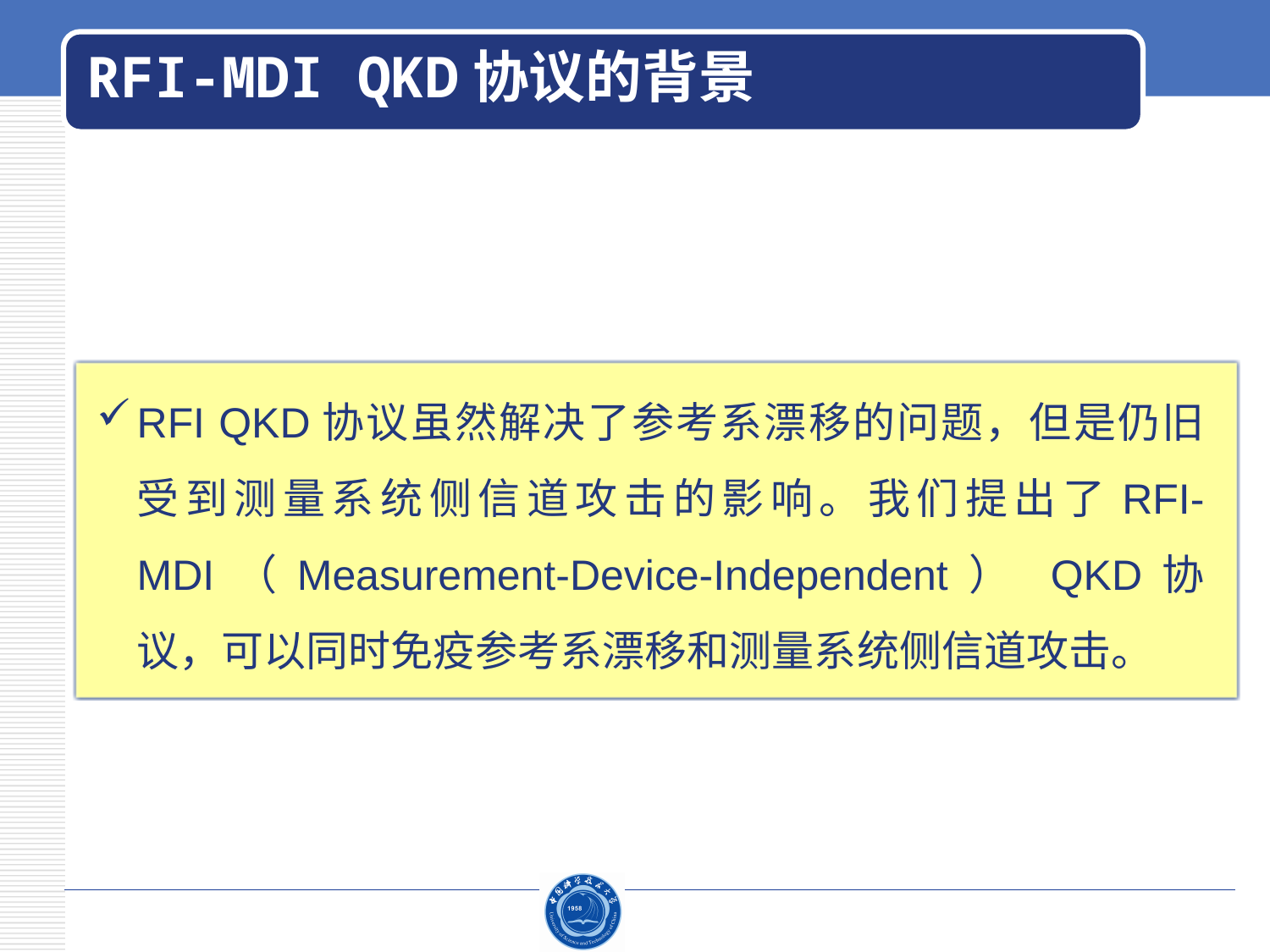

RFI-MDI QKD协议的背景

RFI QKD协议虽然解决了参考系漂移的问题，但是仍旧受到测量系统侧信道攻击的影响。我们提出了RFI-MDI（Measurement-Device-Independent） QKD协议，可以同时免疫参考系漂移和测量系统侧信道攻击。